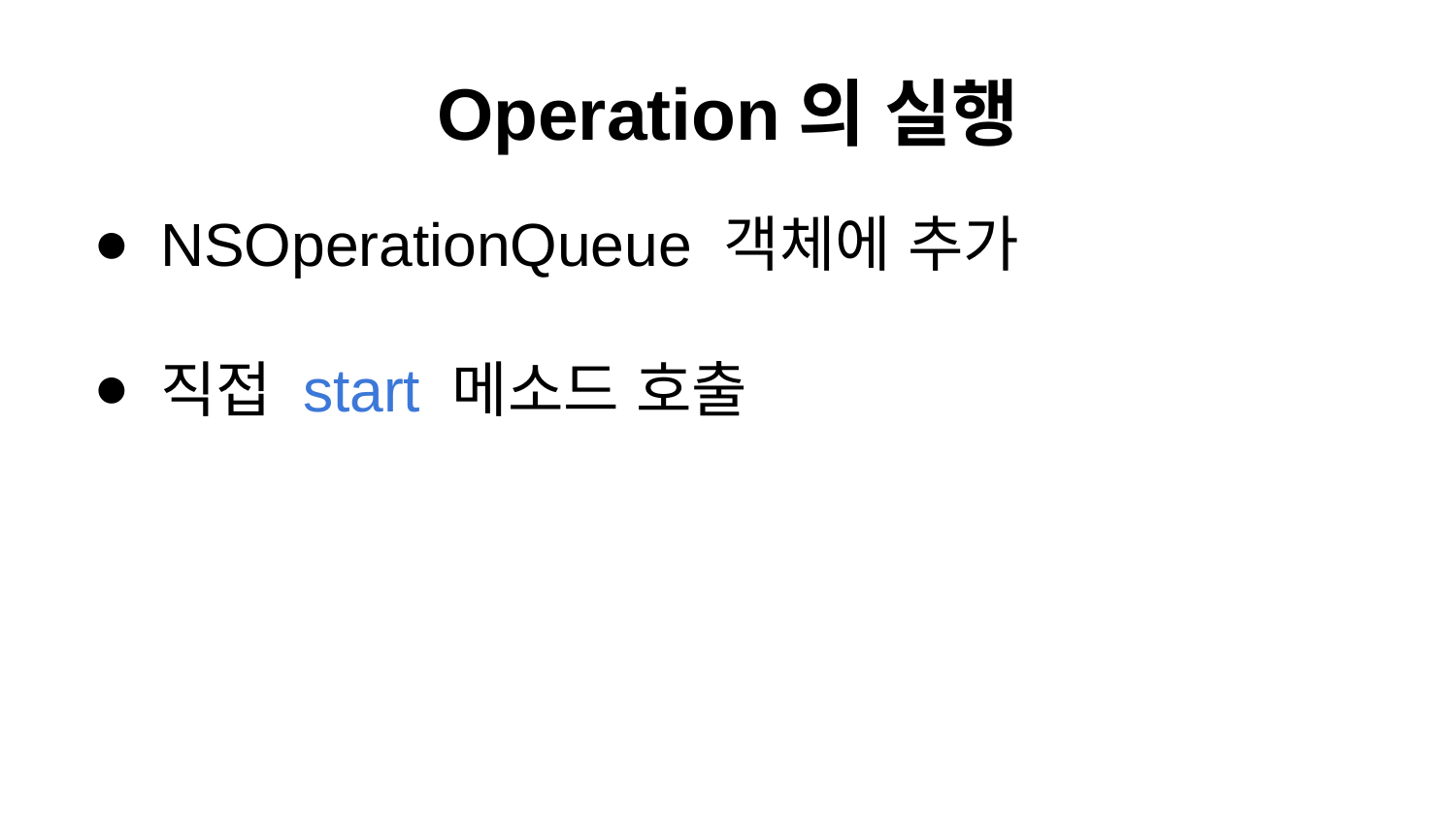

# Operation의 실행
NSOperationQueue 객체에 추가

직접 start 메소드 호출